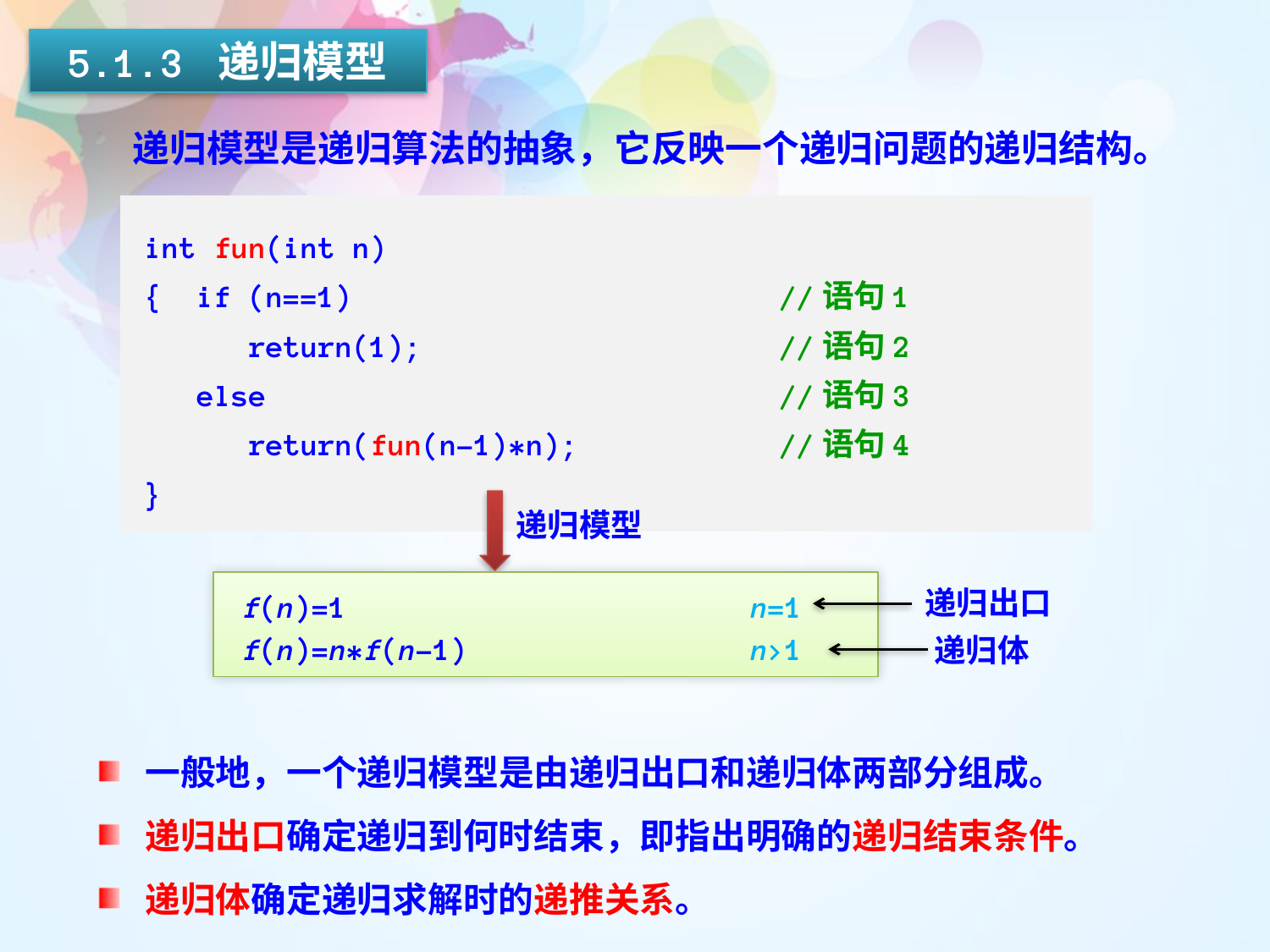

5.1.3 递归模型
递归模型是递归算法的抽象，它反映一个递归问题的递归结构。
int fun(int n)
{  if (n==1)				//语句1
      return(1);			//语句2
   else					//语句3
      return(fun(n-1)*n);		//语句4
}

递归模型
f(n)=1				n=1
f(n)=n*f(n-1)			n>1
递归出口
递归体
一般地，一个递归模型是由递归出口和递归体两部分组成。
递归出口确定递归到何时结束，即指出明确的递归结束条件。
递归体确定递归求解时的递推关系。